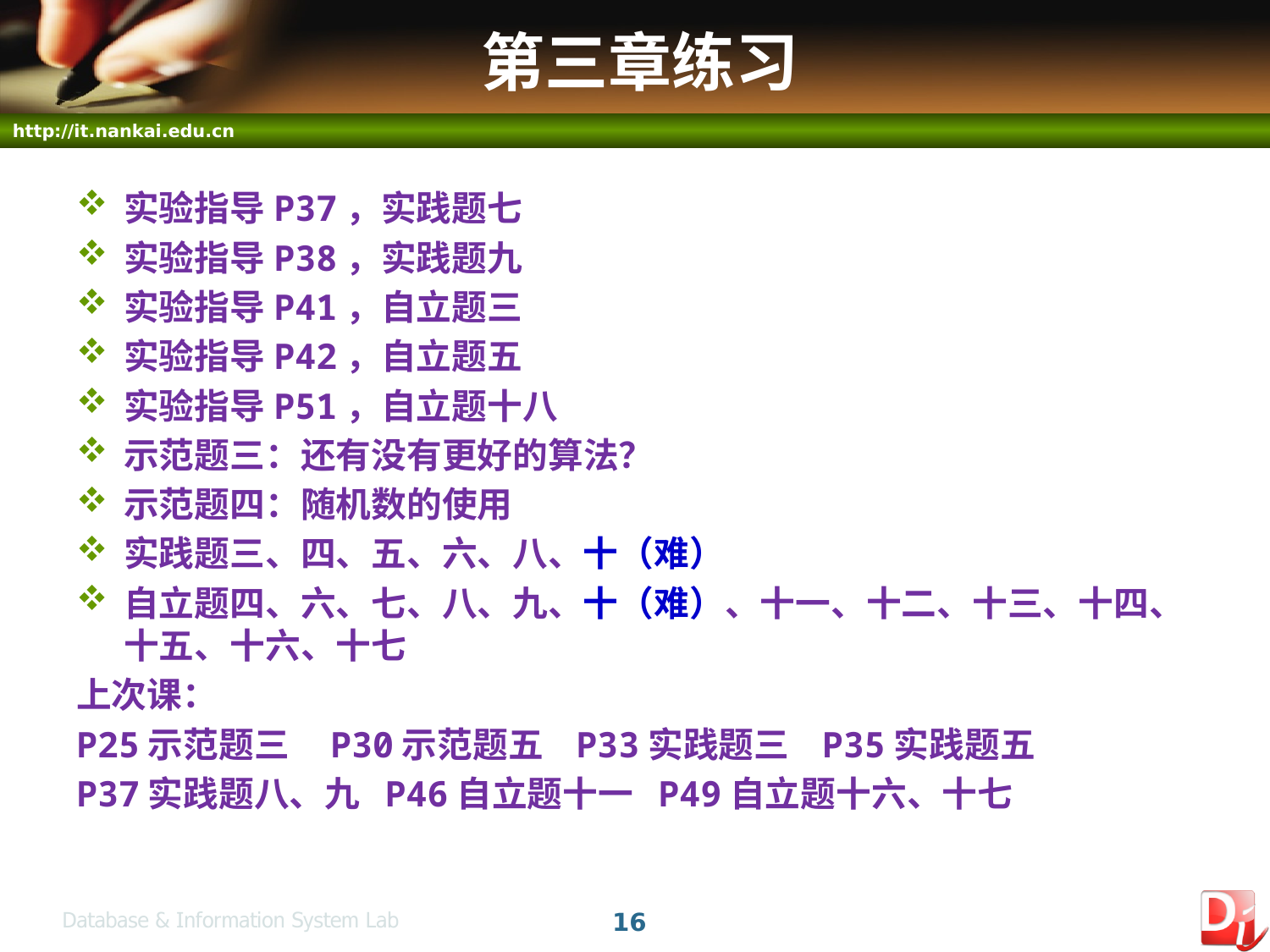

# 第三章练习
实验指导P37，实践题七
实验指导P38，实践题九
实验指导P41，自立题三
实验指导P42，自立题五
实验指导P51，自立题十八
示范题三：还有没有更好的算法？
示范题四：随机数的使用
实践题三、四、五、六、八、十（难）
自立题四、六、七、八、九、十（难）、十一、十二、十三、十四、十五、十六、十七
上次课：
P25示范题三    P30示范题五   P33实践题三   P35实践题五
P37实践题八、九  P46自立题十一  P49自立题十六、十七

16
Database & Information System Lab